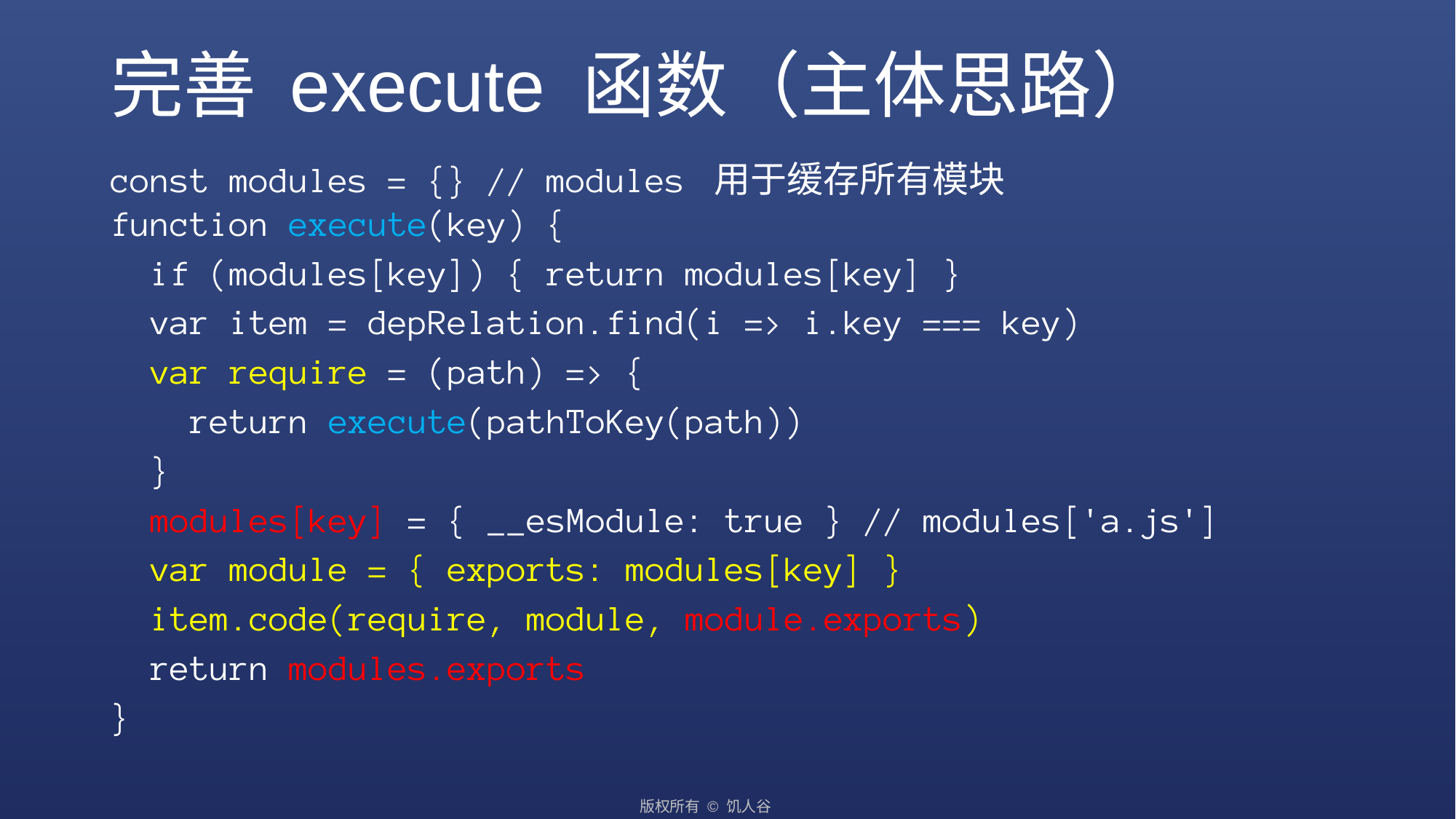

# 完善 execute 函数（主体思路）
const modules = {} // modules 用于缓存所有模块
function execute(key) {
  if (modules[key]) { return modules[key] }
  var item = depRelation.find(i => i.key === key)
  var require = (path) => {
    return execute(pathToKey(path))
  }
  modules[key] = { __esModule: true } // modules['a.js']
  var module = { exports: modules[key] }
  item.code(require, module, module.exports)
  return modules.exports
}